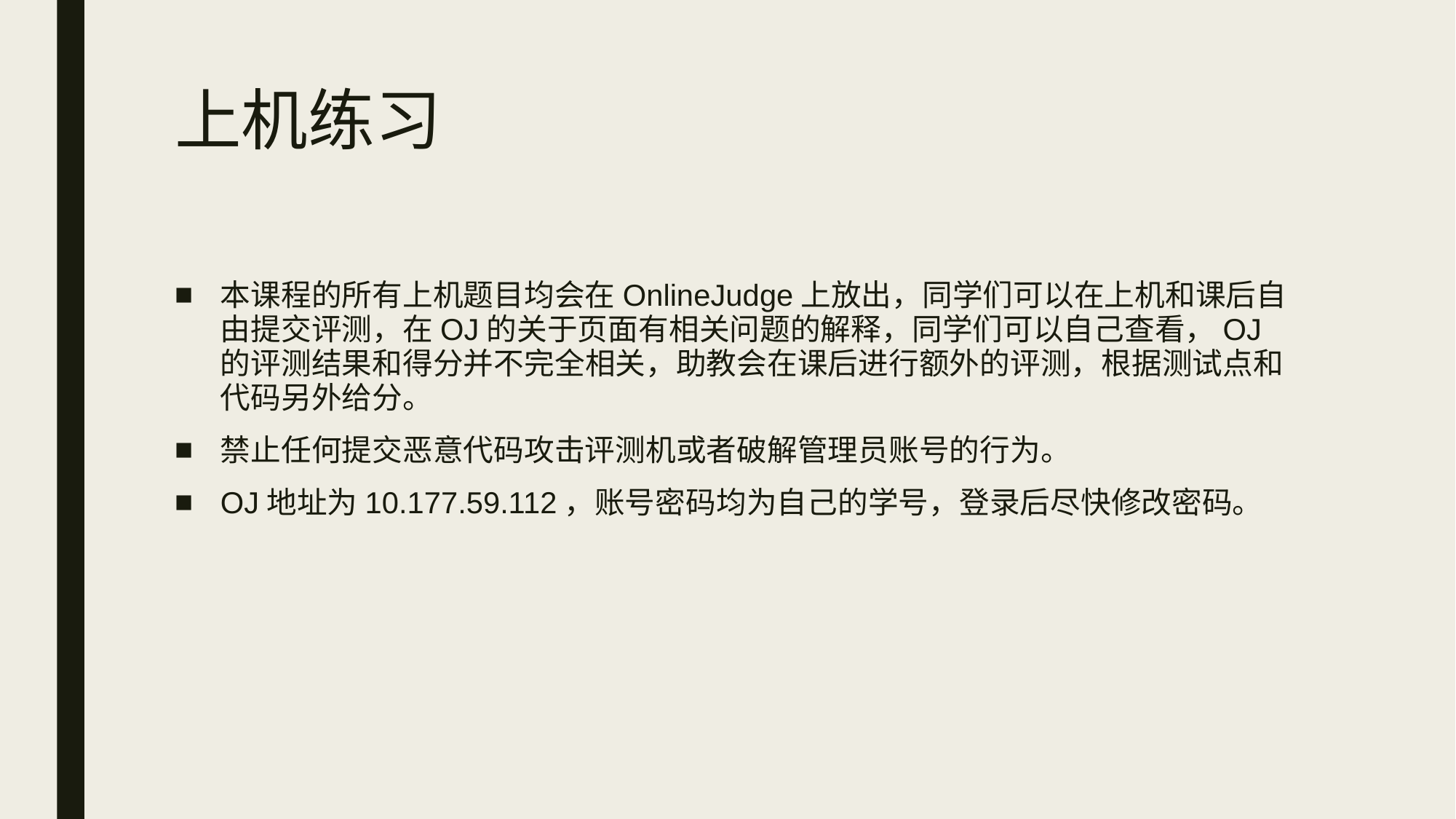

# 上机练习
本课程的所有上机题目均会在OnlineJudge上放出，同学们可以在上机和课后自由提交评测，在OJ的关于页面有相关问题的解释，同学们可以自己查看，OJ的评测结果和得分并不完全相关，助教会在课后进行额外的评测，根据测试点和代码另外给分。
禁止任何提交恶意代码攻击评测机或者破解管理员账号的行为。
OJ地址为10.177.59.112，账号密码均为自己的学号，登录后尽快修改密码。